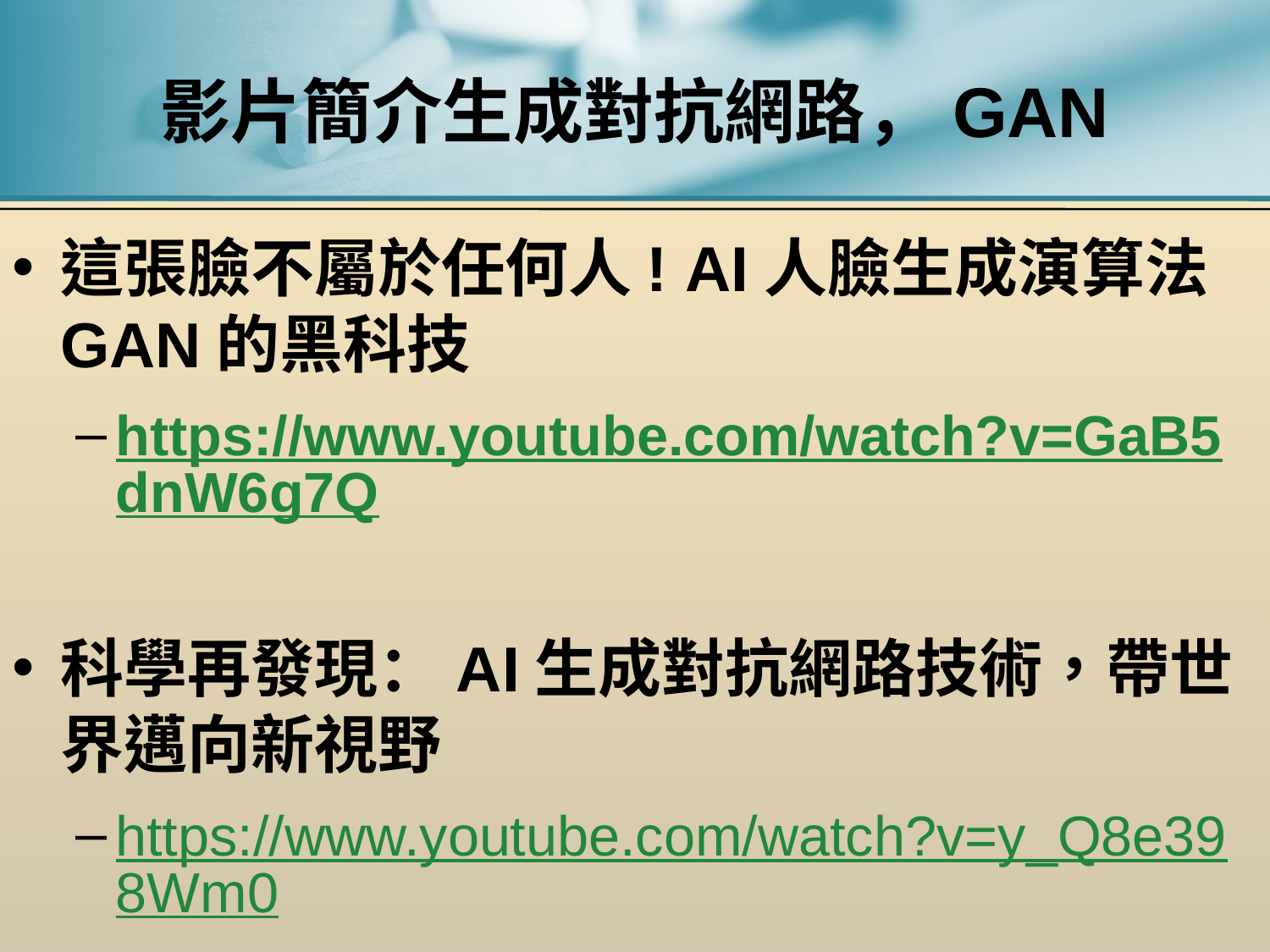

# 影片簡介生成對抗網路，GAN
這張臉不屬於任何人! AI人臉生成演算法GAN的黑科技
https://www.youtube.com/watch?v=GaB5dnW6g7Q

科學再發現：AI生成對抗網路技術，帶世界邁向新視野
https://www.youtube.com/watch?v=y_Q8e398Wm0